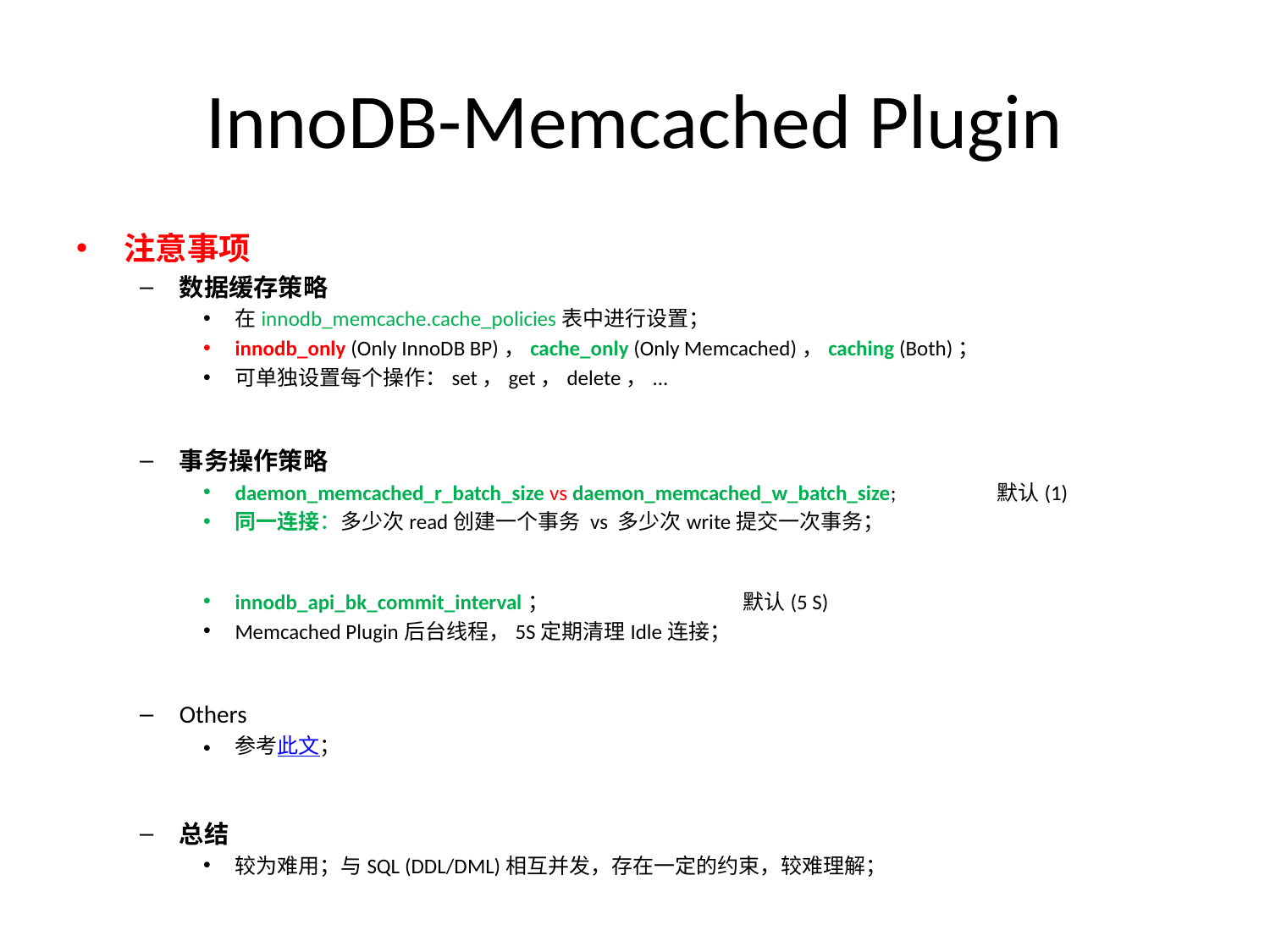

# InnoDB-Memcached Plugin
注意事项
数据缓存策略
在innodb_memcache.cache_policies表中进行设置；
innodb_only (Only InnoDB BP)，cache_only (Only Memcached)，caching (Both)；
可单独设置每个操作：set，get，delete，...

事务操作策略
daemon_memcached_r_batch_size vs daemon_memcached_w_batch_size;	默认(1)
同一连接：多少次read创建一个事务 vs 多少次write提交一次事务；

innodb_api_bk_commit_interval；		默认(5 S)
Memcached Plugin后台线程，5S定期清理Idle连接；

Others
参考此文；

总结
较为难用；与SQL (DDL/DML)相互并发，存在一定的约束，较难理解；